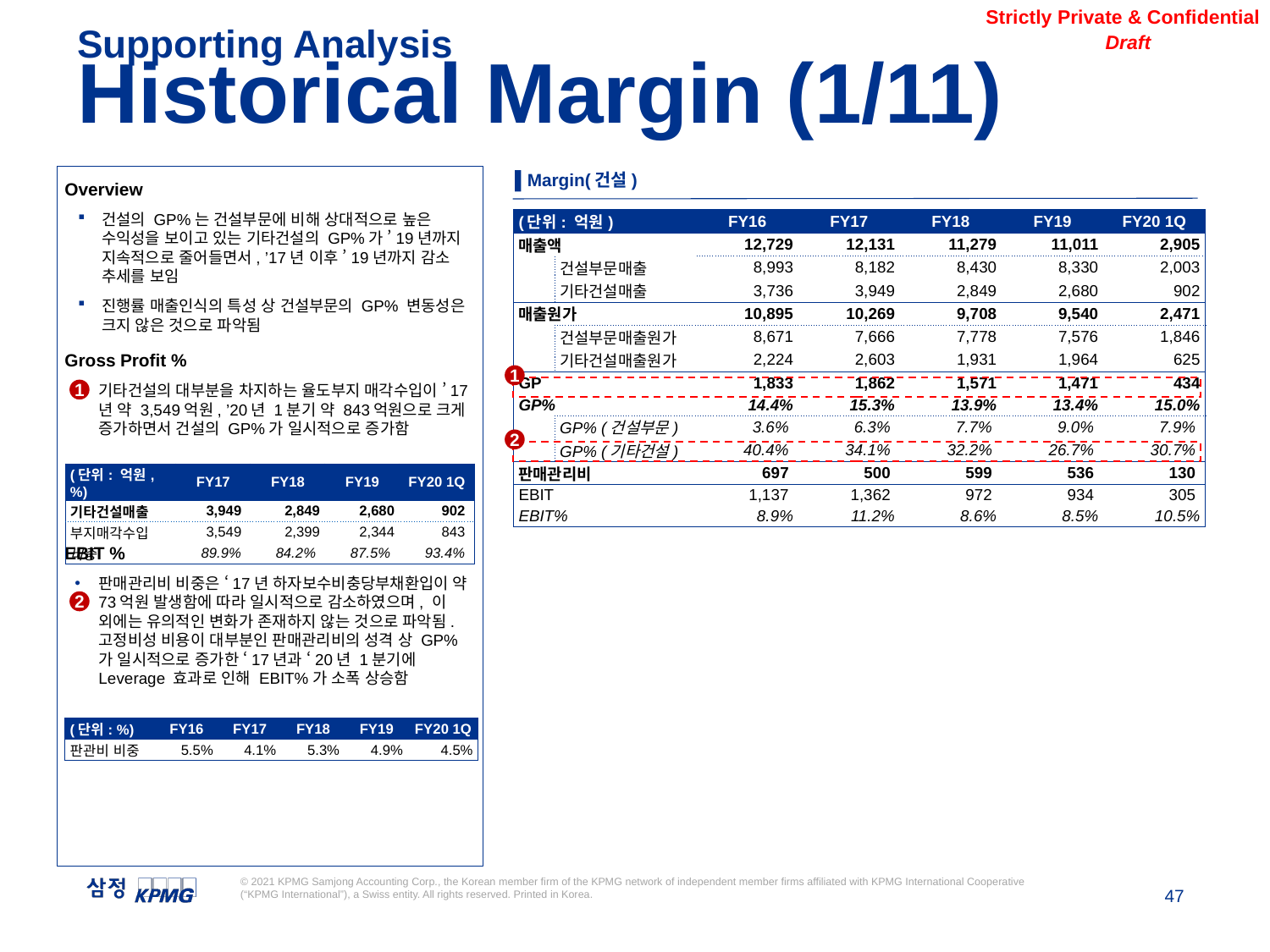

Supporting Analysis
Historical Margin (1/11)
▌Margin(건설)

Overview
건설의 GP%는 건설부문에 비해 상대적으로 높은 수익성을 보이고 있는 기타건설의 GP%가 ’19년까지 지속적으로 줄어들면서, ’17년 이후 ’19년까지 감소 추세를 보임
진행률 매출인식의 특성 상 건설부문의 GP% 변동성은 크지 않은 것으로 파악됨
Gross Profit %
기타건설의 대부분을 차지하는 율도부지 매각수입이 ’17년 약 3,549억원, ’20년 1분기 약 843억원으로 크게 증가하면서 건설의 GP%가 일시적으로 증가함

EBIT %
판매관리비 비중은 ‘17년 하자보수비충당부채환입이 약 73억원 발생함에 따라 일시적으로 감소하였으며, 이 외에는 유의적인 변화가 존재하지 않는 것으로 파악됨. 고정비성 비용이 대부분인 판매관리비의 성격 상 GP%가 일시적으로 증가한 ‘17년과 ‘20년 1분기에 Leverage 효과로 인해 EBIT%가 소폭 상승함

| (단위: 억원) |  | FY16 | FY17 | FY18 | FY19 | FY20 1Q |
| --- | --- | --- | --- | --- | --- | --- |
| 매출액 |  | 12,729 | 12,131 | 11,279 | 11,011 | 2,905 |
|  | 건설부문매출 | 8,993 | 8,182 | 8,430 | 8,330 | 2,003 |
|  | 기타건설매출 | 3,736 | 3,949 | 2,849 | 2,680 | 902 |
| 매출원가 |  | 10,895 | 10,269 | 9,708 | 9,540 | 2,471 |
|  | 건설부문매출원가 | 8,671 | 7,666 | 7,778 | 7,576 | 1,846 |
|  | 기타건설매출원가 | 2,224 | 2,603 | 1,931 | 1,964 | 625 |
| GP |  | 1,833 | 1,862 | 1,571 | 1,471 | 434 |
| GP% |  | 14.4% | 15.3% | 13.9% | 13.4% | 15.0% |
|  | GP% (건설부문) | 3.6% | 6.3% | 7.7% | 9.0% | 7.9% |
|  | GP% (기타건설) | 40.4% | 34.1% | 32.2% | 26.7% | 30.7% |
| 판매관리비 |  | 697 | 500 | 599 | 536 | 130 |
| EBIT |  | 1,137 | 1,362 | 972 | 934 | 305 |
| EBIT% |  | 8.9% | 11.2% | 8.6% | 8.5% | 10.5% |
1

1
2

| (단위: 억원, %) |  | FY17 | FY18 | FY19 | FY20 1Q |
| --- | --- | --- | --- | --- | --- |
| 기타건설매출 |  | 3,949 | 2,849 | 2,680 | 902 |
| 부지매각수입 |  | 3,549 | 2,399 | 2,344 | 843 |
| 비중 |  | 89.9% | 84.2% | 87.5% | 93.4% |
2
| (단위: %) | FY16 | FY17 | FY18 | FY19 | FY20 1Q |
| --- | --- | --- | --- | --- | --- |
| 판관비 비중 | 5.5% | 4.1% | 5.3% | 4.9% | 4.5% |